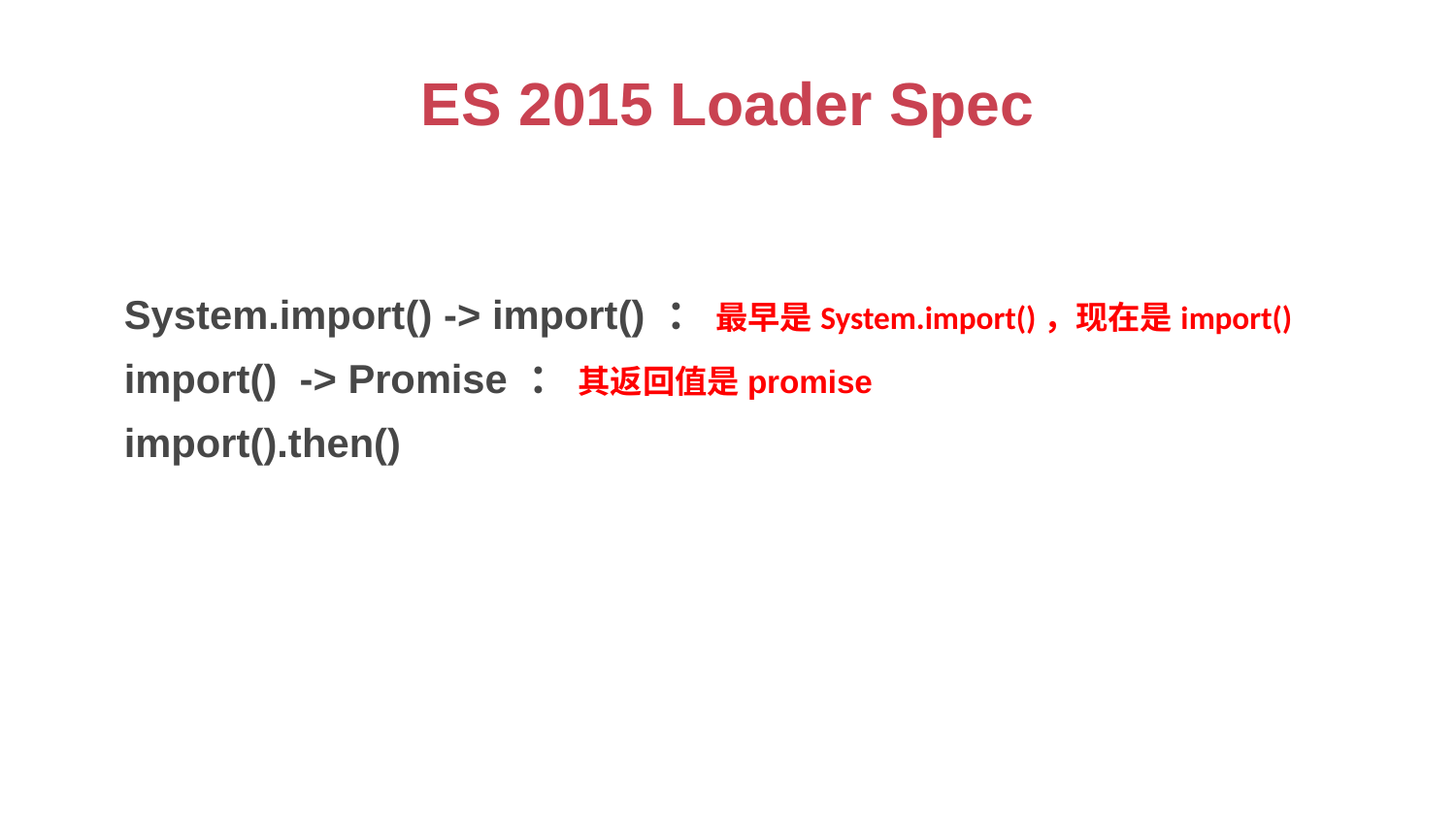

# ES 2015 Loader Spec
System.import() -> import() ： 最早是System.import()，现在是import()
import()  -> Promise ： 其返回值是promise
import().then()